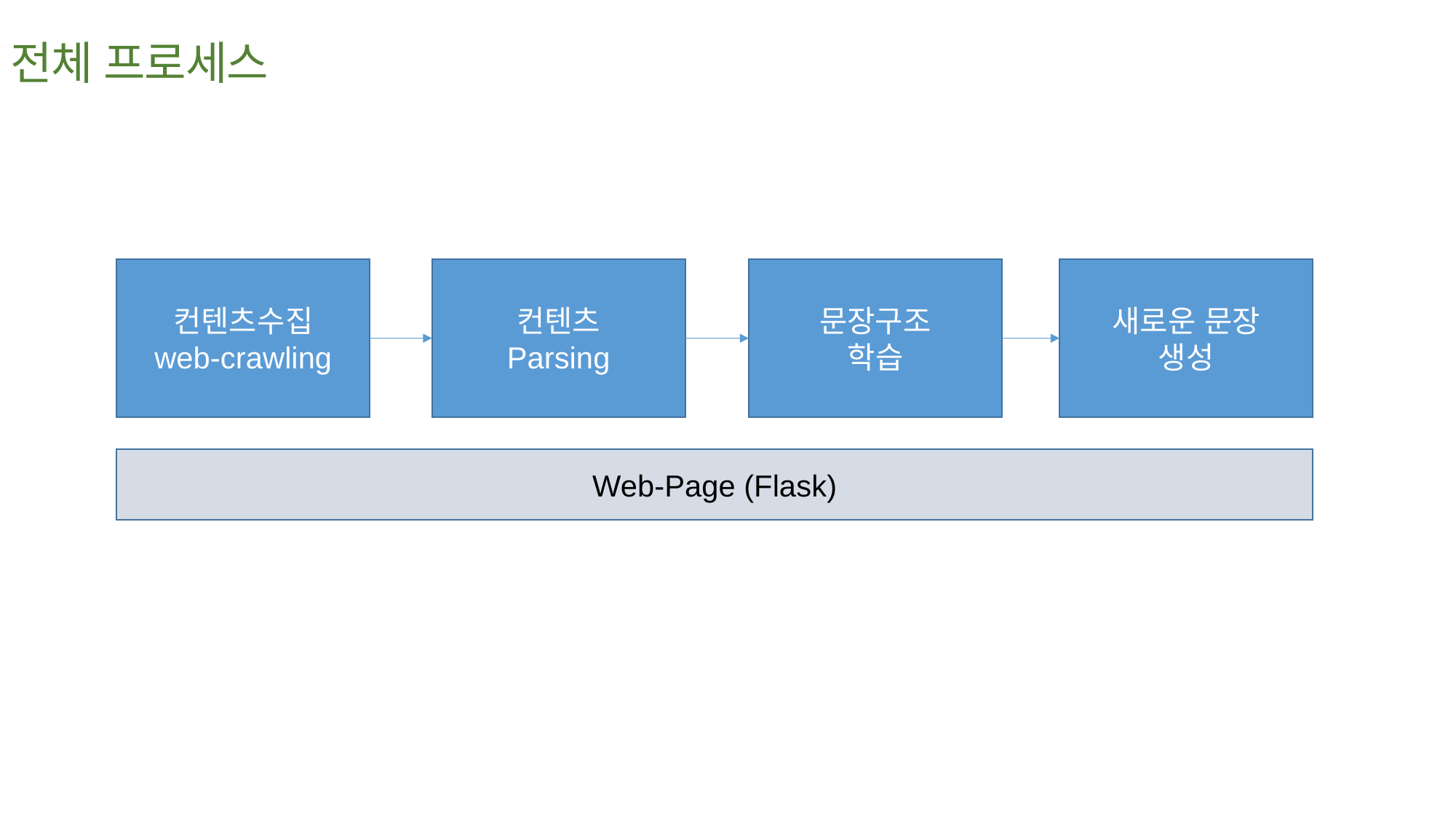

전체 프로세스
컨텐츠수집
web-crawling
컨텐츠
Parsing
문장구조
학습
새로운 문장
생성
Web-Page (Flask)